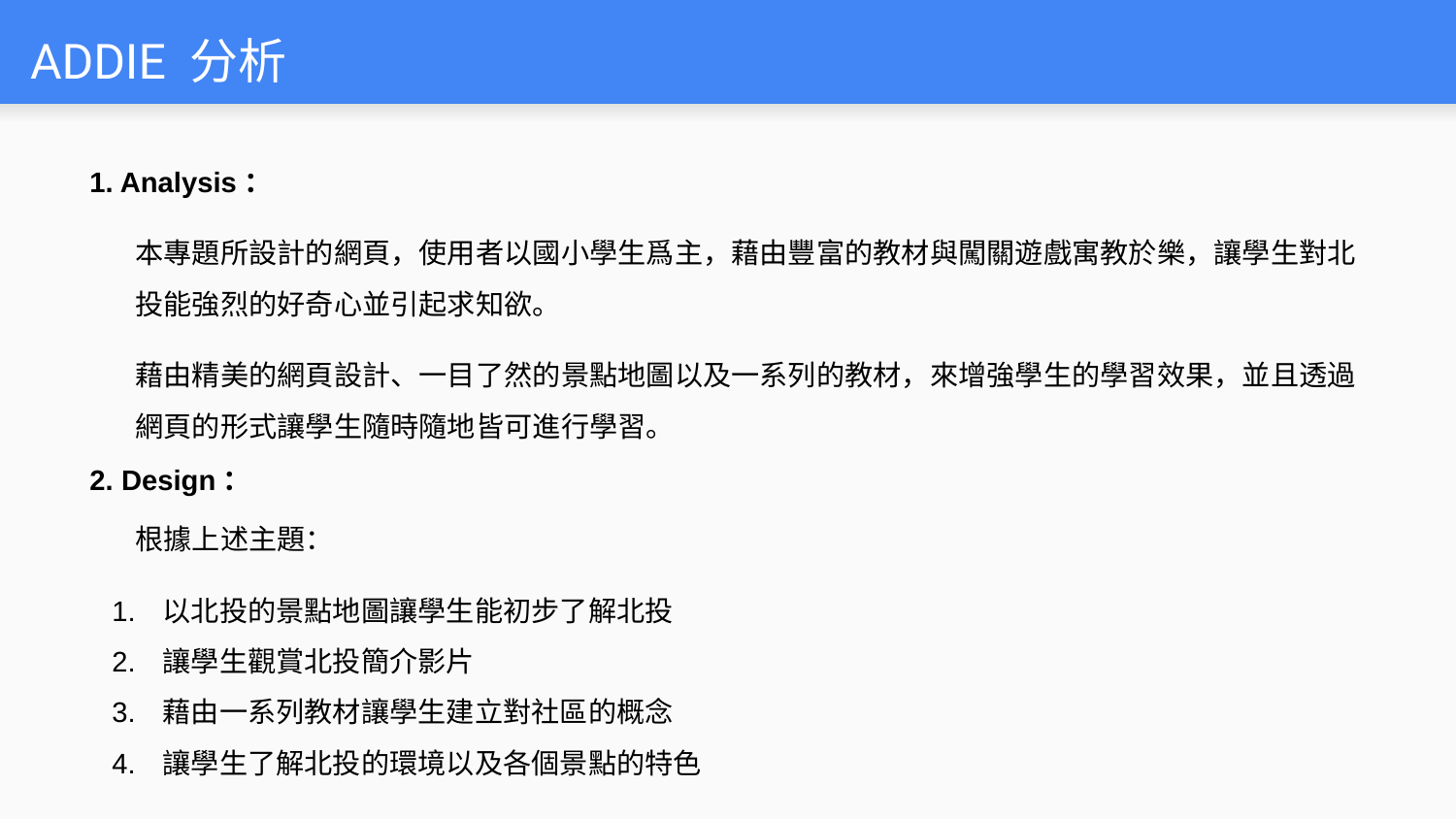

# ADDIE 分析
1. Analysis：
本專題所設計的網頁，使用者以國小學生爲主，藉由豐富的教材與闖關遊戲寓教於樂，讓學生對北投能強烈的好奇心並引起求知欲。
藉由精美的網頁設計、一目了然的景點地圖以及一系列的教材，來增強學生的學習效果，並且透過網頁的形式讓學生隨時隨地皆可進行學習。
2. Design：
根據上述主題：
以北投的景點地圖讓學生能初步了解北投
讓學生觀賞北投簡介影片
藉由一系列教材讓學生建立對社區的概念
讓學生了解北投的環境以及各個景點的特色